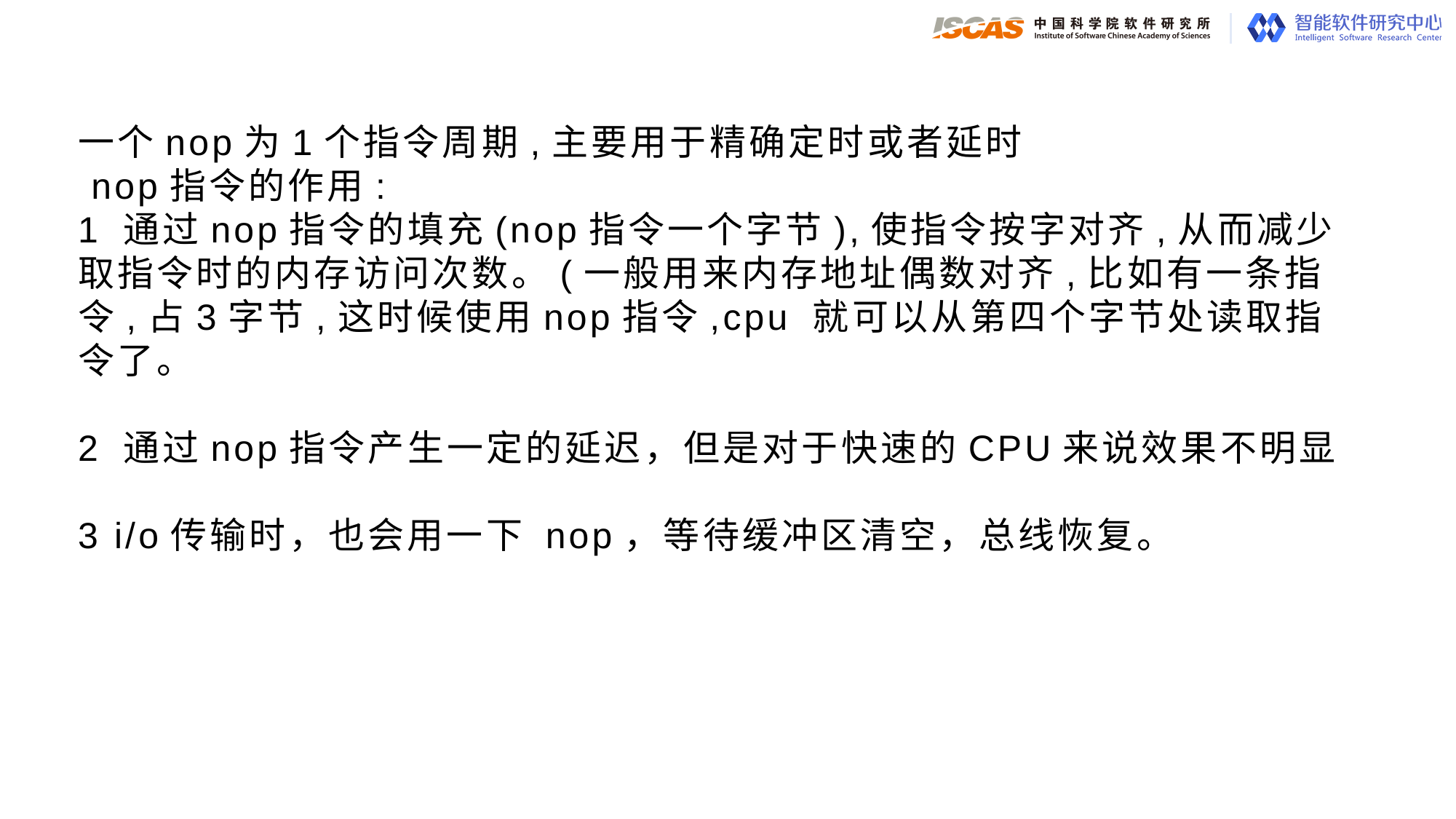

一个nop为1个指令周期,主要用于精确定时或者延时
 nop指令的作用:
1 通过nop指令的填充(nop指令一个字节),使指令按字对齐,从而减少取指令时的内存访问次数。(一般用来内存地址偶数对齐,比如有一条指令,占3字节,这时候使用nop指令,cpu 就可以从第四个字节处读取指令了。

2 通过nop指令产生一定的延迟，但是对于快速的CPU来说效果不明显

3 i/o传输时，也会用一下 nop，等待缓冲区清空，总线恢复。